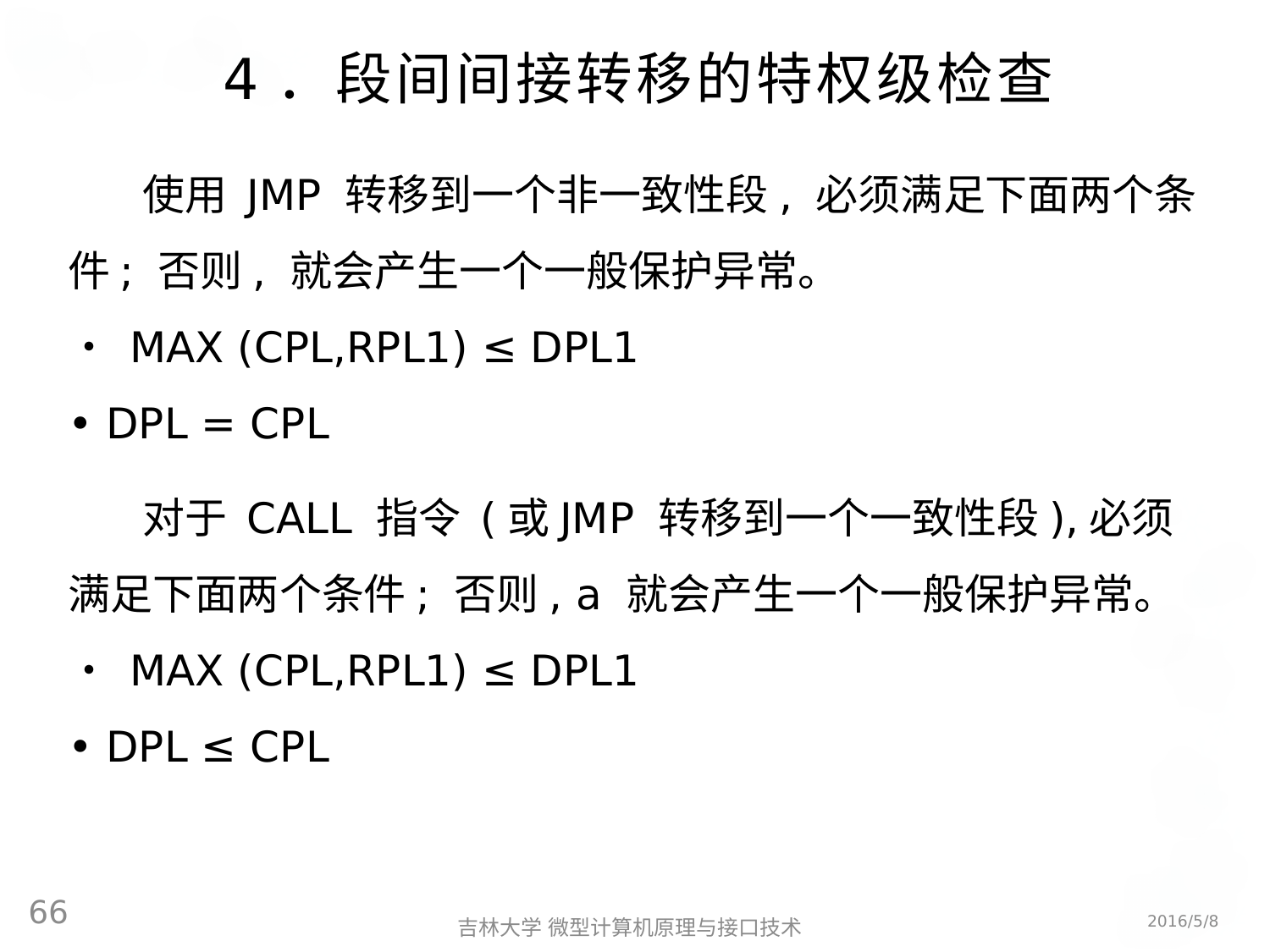

# 4．段间间接转移的特权级检查
使用 JMP 转移到一个非一致性段, 必须满足下面两个条件; 否则, 就会产生一个一般保护异常。
• MAX (CPL,RPL1) ≤ DPL1
• DPL = CPL
对于 CALL 指令 (或JMP 转移到一个一致性段),必须满足下面两个条件; 否则, a 就会产生一个一般保护异常。
• MAX (CPL,RPL1) ≤ DPL1
• DPL ≤ CPL

66
2016/5/8
吉林大学 微型计算机原理与接口技术